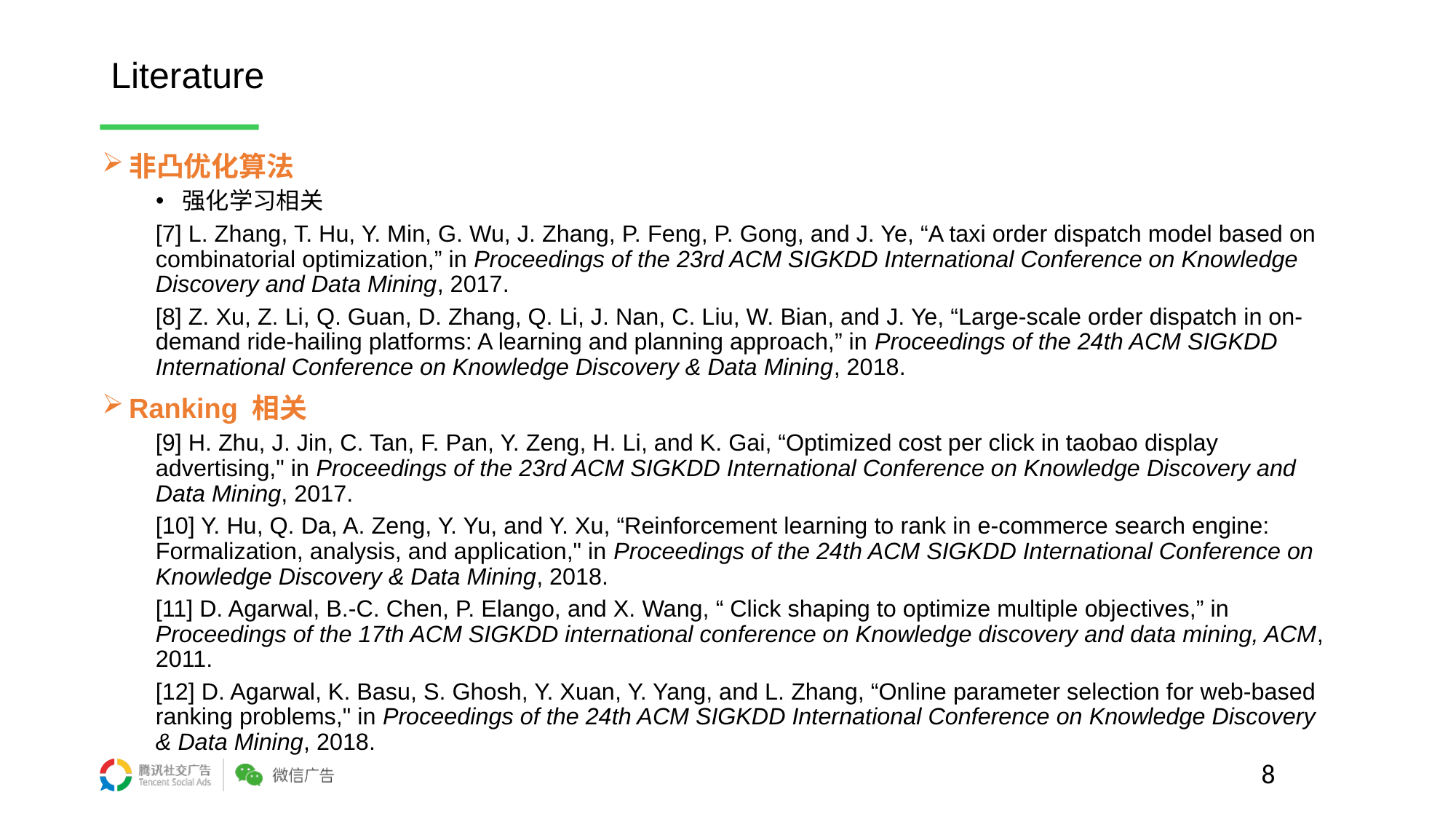

# Literature
非凸优化算法
强化学习相关
[7] L. Zhang, T. Hu, Y. Min, G. Wu, J. Zhang, P. Feng, P. Gong, and J. Ye, “A taxi order dispatch model based on combinatorial optimization,” in Proceedings of the 23rd ACM SIGKDD International Conference on Knowledge Discovery and Data Mining, 2017.
[8] Z. Xu, Z. Li, Q. Guan, D. Zhang, Q. Li, J. Nan, C. Liu, W. Bian, and J. Ye, “Large-scale order dispatch in on-demand ride-hailing platforms: A learning and planning approach,” in Proceedings of the 24th ACM SIGKDD International Conference on Knowledge Discovery & Data Mining, 2018.
Ranking 相关
[9] H. Zhu, J. Jin, C. Tan, F. Pan, Y. Zeng, H. Li, and K. Gai, “Optimized cost per click in taobao display advertising," in Proceedings of the 23rd ACM SIGKDD International Conference on Knowledge Discovery and Data Mining, 2017.
[10] Y. Hu, Q. Da, A. Zeng, Y. Yu, and Y. Xu, “Reinforcement learning to rank in e-commerce search engine: Formalization, analysis, and application," in Proceedings of the 24th ACM SIGKDD International Conference on Knowledge Discovery & Data Mining, 2018.
[11] D. Agarwal, B.-C. Chen, P. Elango, and X. Wang, “ Click shaping to optimize multiple objectives,” in Proceedings of the 17th ACM SIGKDD international conference on Knowledge discovery and data mining, ACM, 2011.
[12] D. Agarwal, K. Basu, S. Ghosh, Y. Xuan, Y. Yang, and L. Zhang, “Online parameter selection for web-based ranking problems," in Proceedings of the 24th ACM SIGKDD International Conference on Knowledge Discovery & Data Mining, 2018.